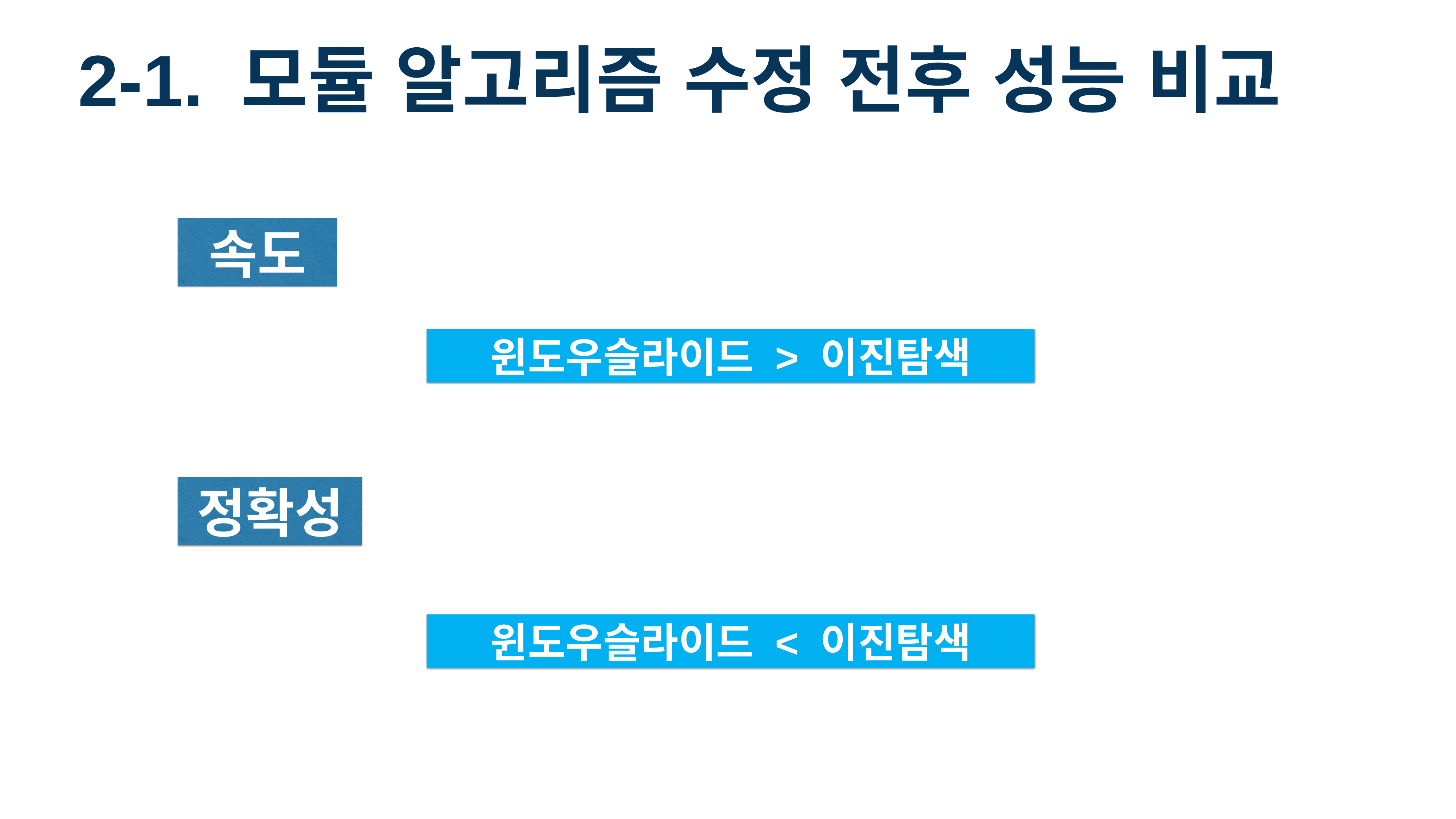

2-1. 모듈 알고리즘 수정 전후 성능 비교
속도
윈도우슬라이드 > 이진탐색
정확성
윈도우슬라이드 < 이진탐색